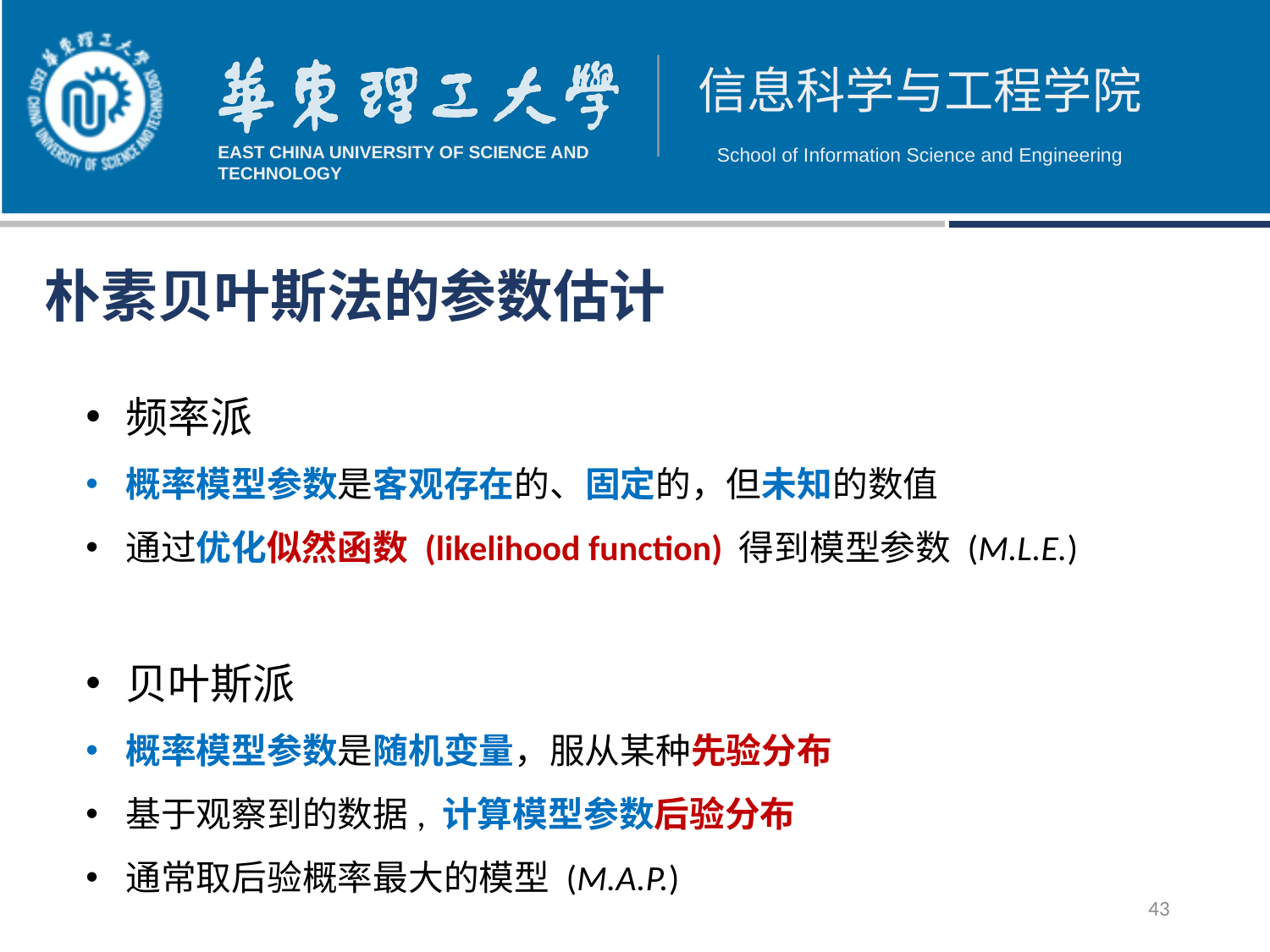

朴素贝叶斯法的参数估计
频率派
概率模型参数是客观存在的、固定的，但未知的数值
通过优化似然函数 (likelihood function) 得到模型参数 (M.L.E.)

贝叶斯派
概率模型参数是随机变量，服从某种先验分布
基于观察到的数据, 计算模型参数后验分布
通常取后验概率最大的模型 (M.A.P.)
43